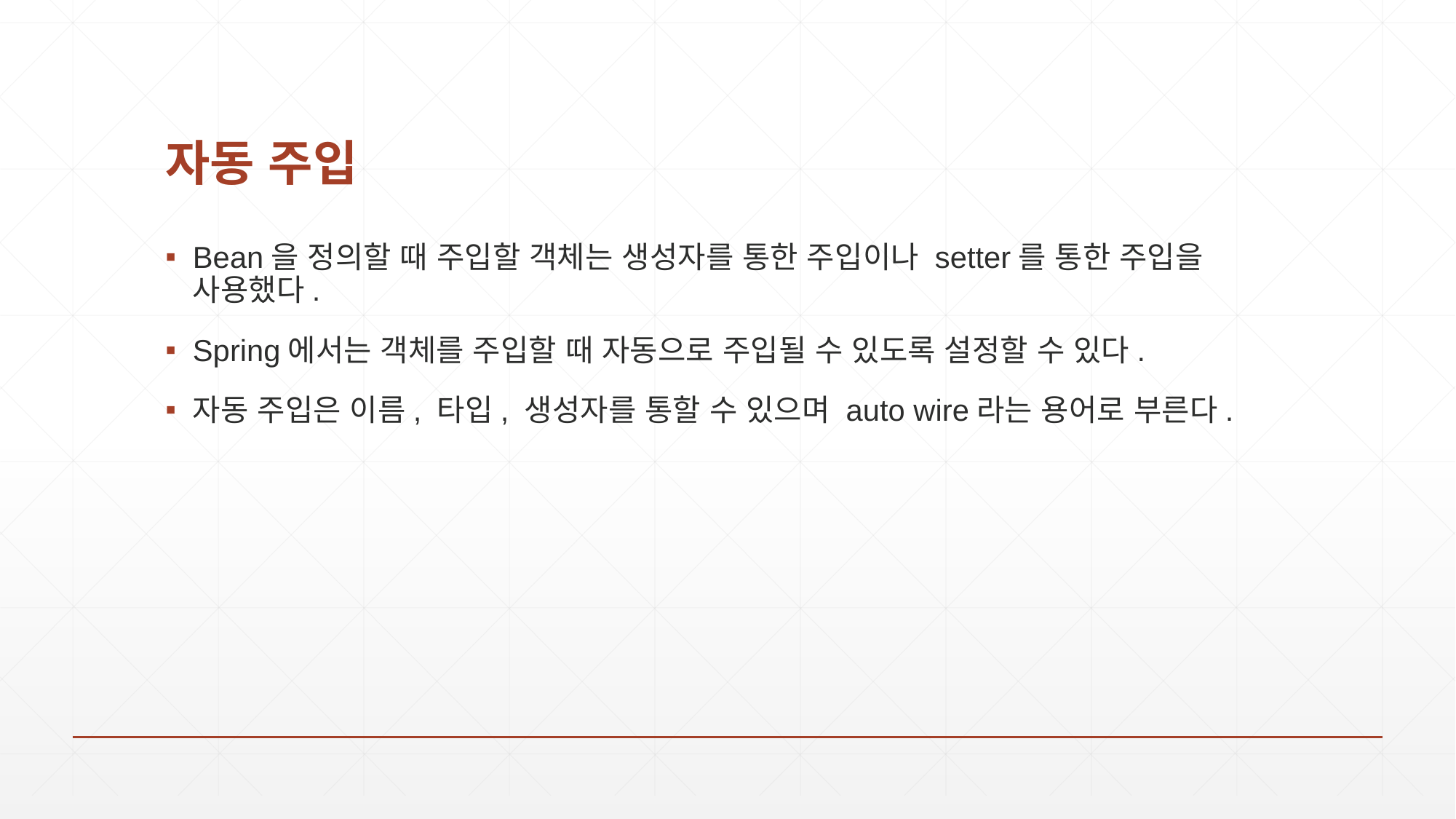

# 자동 주입
Bean을 정의할 때 주입할 객체는 생성자를 통한 주입이나 setter를 통한 주입을 사용했다.
Spring에서는 객체를 주입할 때 자동으로 주입될 수 있도록 설정할 수 있다.
자동 주입은 이름, 타입, 생성자를 통할 수 있으며 auto wire라는 용어로 부른다.